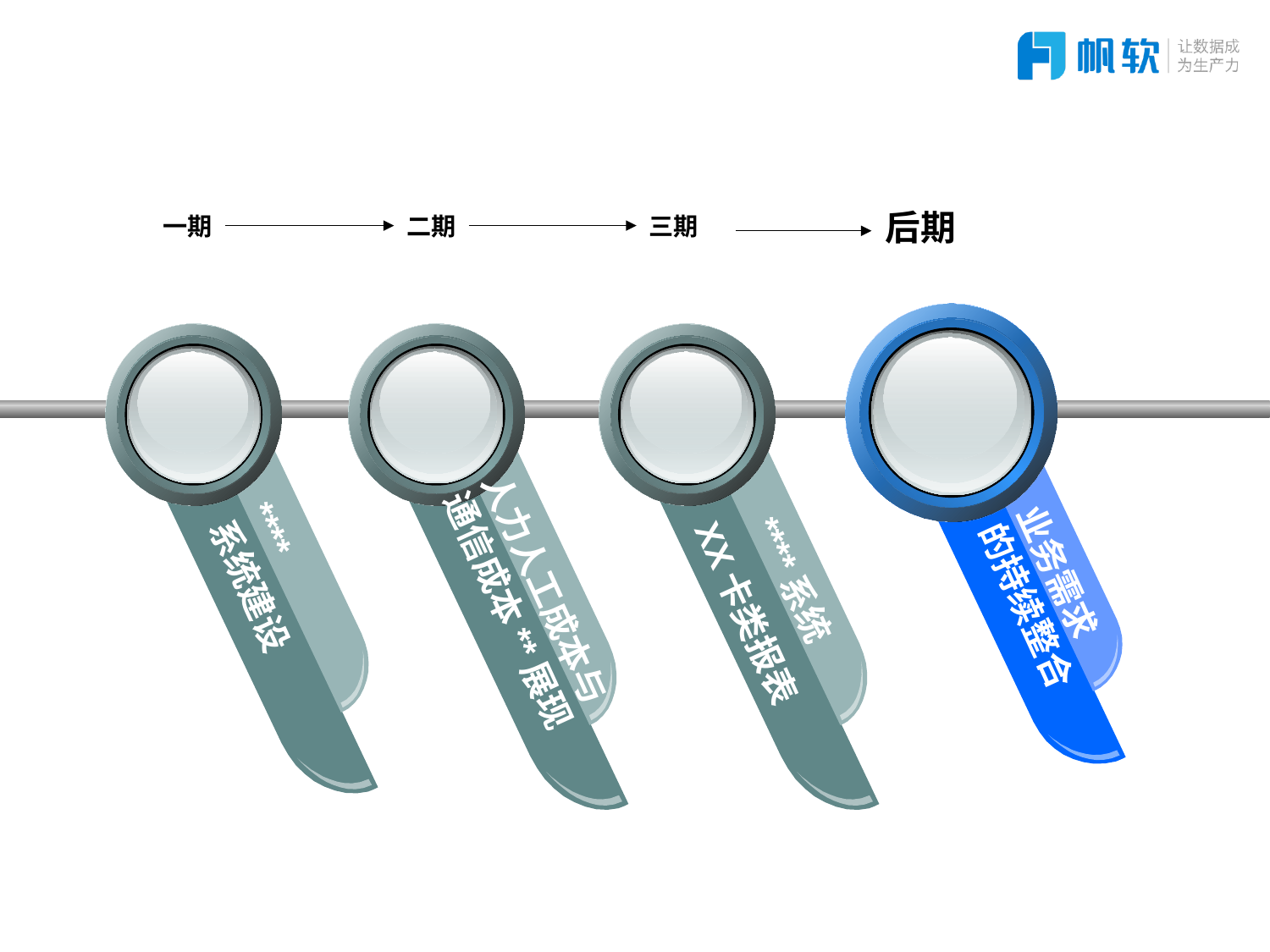

项目周期
后期
一期
二期
三期

****
系统建设
业务需求
的持续整合
****系统

XX卡类报表
人力人工成本与
通信成本**展现